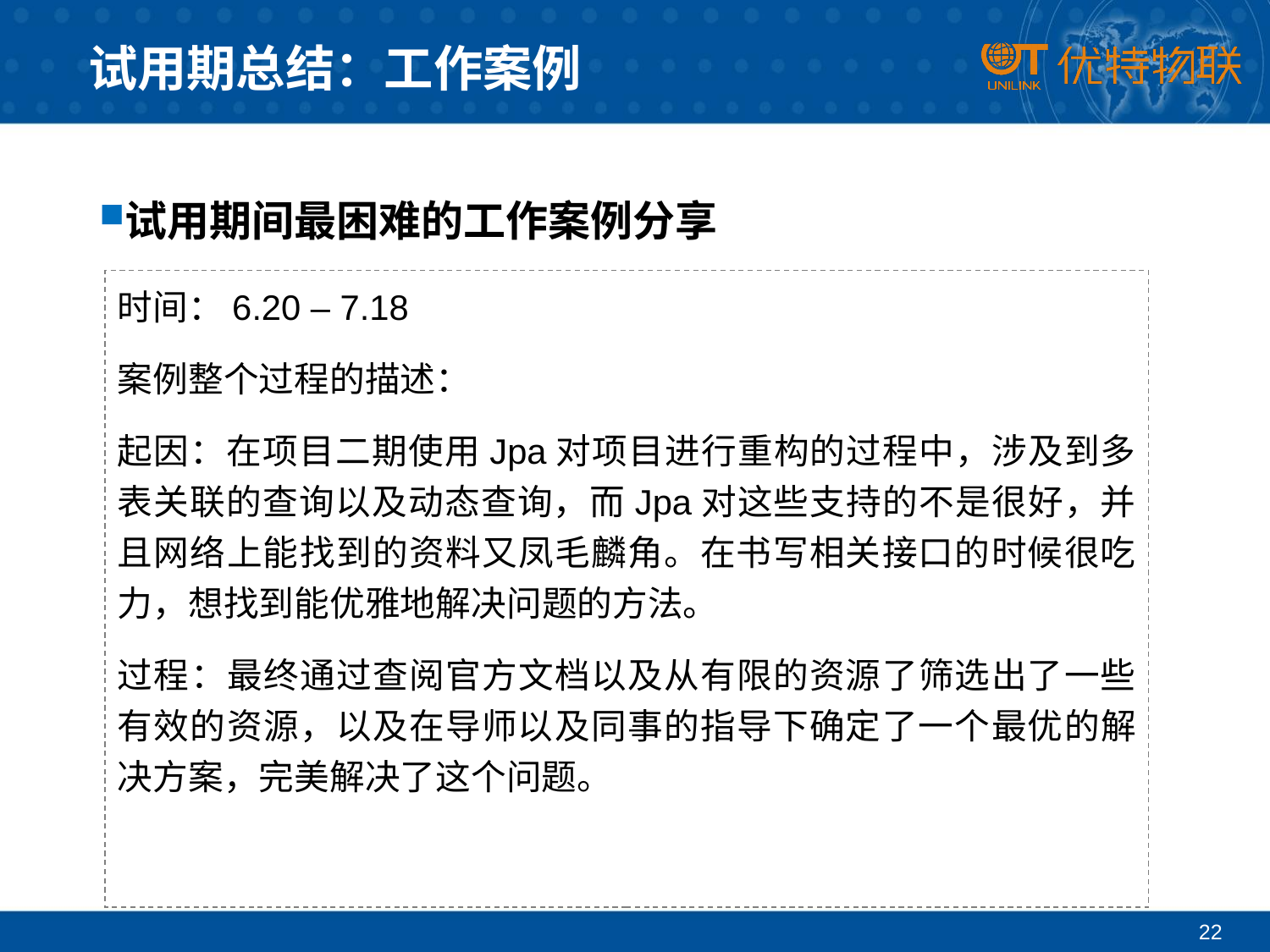

# 试用期总结：工作案例
试用期间最困难的工作案例分享

时间：6.20 – 7.18
案例整个过程的描述：
起因：在项目二期使用Jpa对项目进行重构的过程中，涉及到多表关联的查询以及动态查询，而Jpa对这些支持的不是很好，并且网络上能找到的资料又凤毛麟角。在书写相关接口的时候很吃力，想找到能优雅地解决问题的方法。
过程：最终通过查阅官方文档以及从有限的资源了筛选出了一些有效的资源，以及在导师以及同事的指导下确定了一个最优的解决方案，完美解决了这个问题。

22